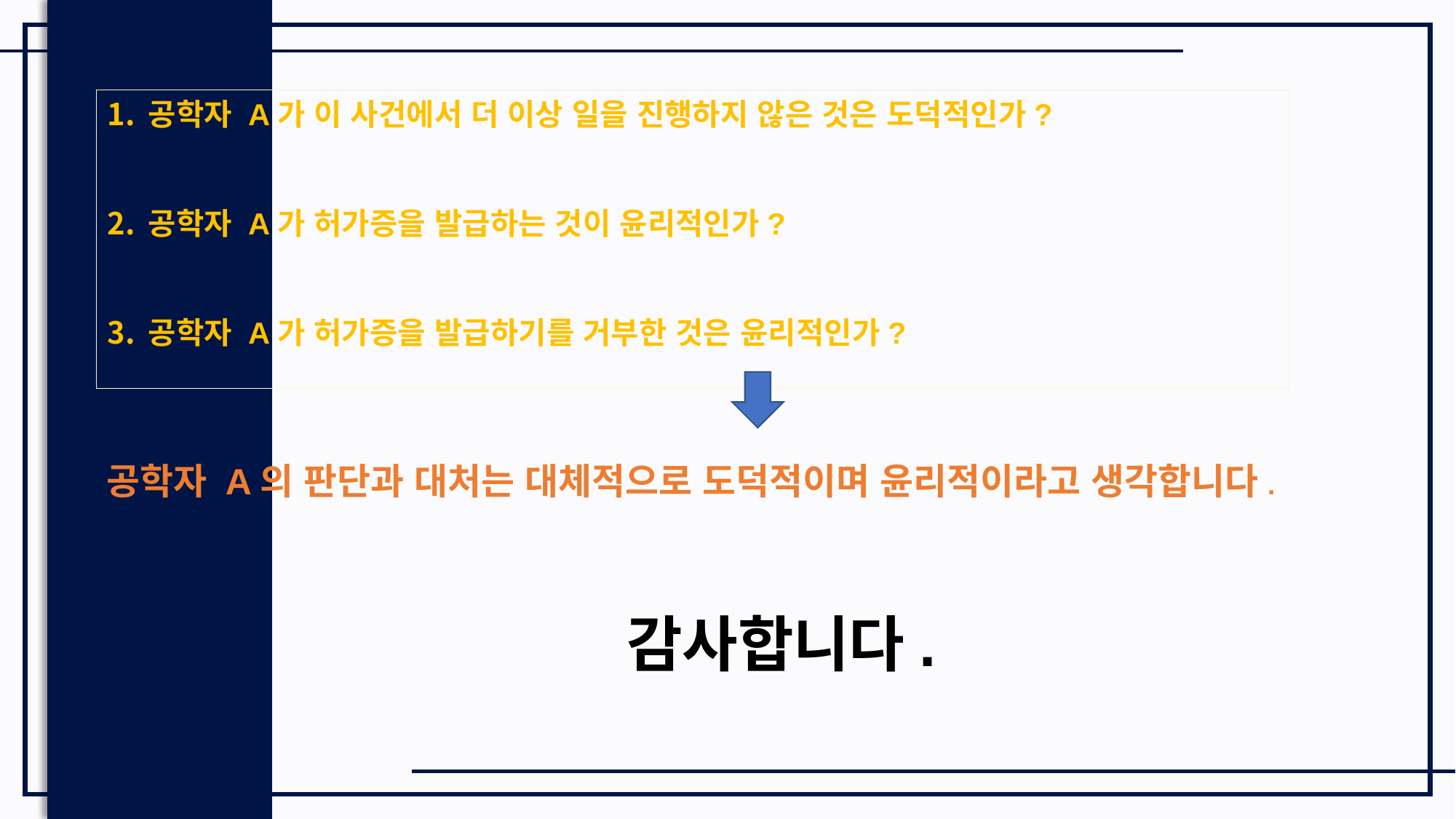

공학자 A가 이 사건에서 더 이상 일을 진행하지 않은 것은 도덕적인가?

공학자 A가 허가증을 발급하는 것이 윤리적인가?

공학자 A가 허가증을 발급하기를 거부한 것은 윤리적인가?

공학자 A의 판단과 대처는 대체적으로 도덕적이며 윤리적이라고 생각합니다.
감사합니다.